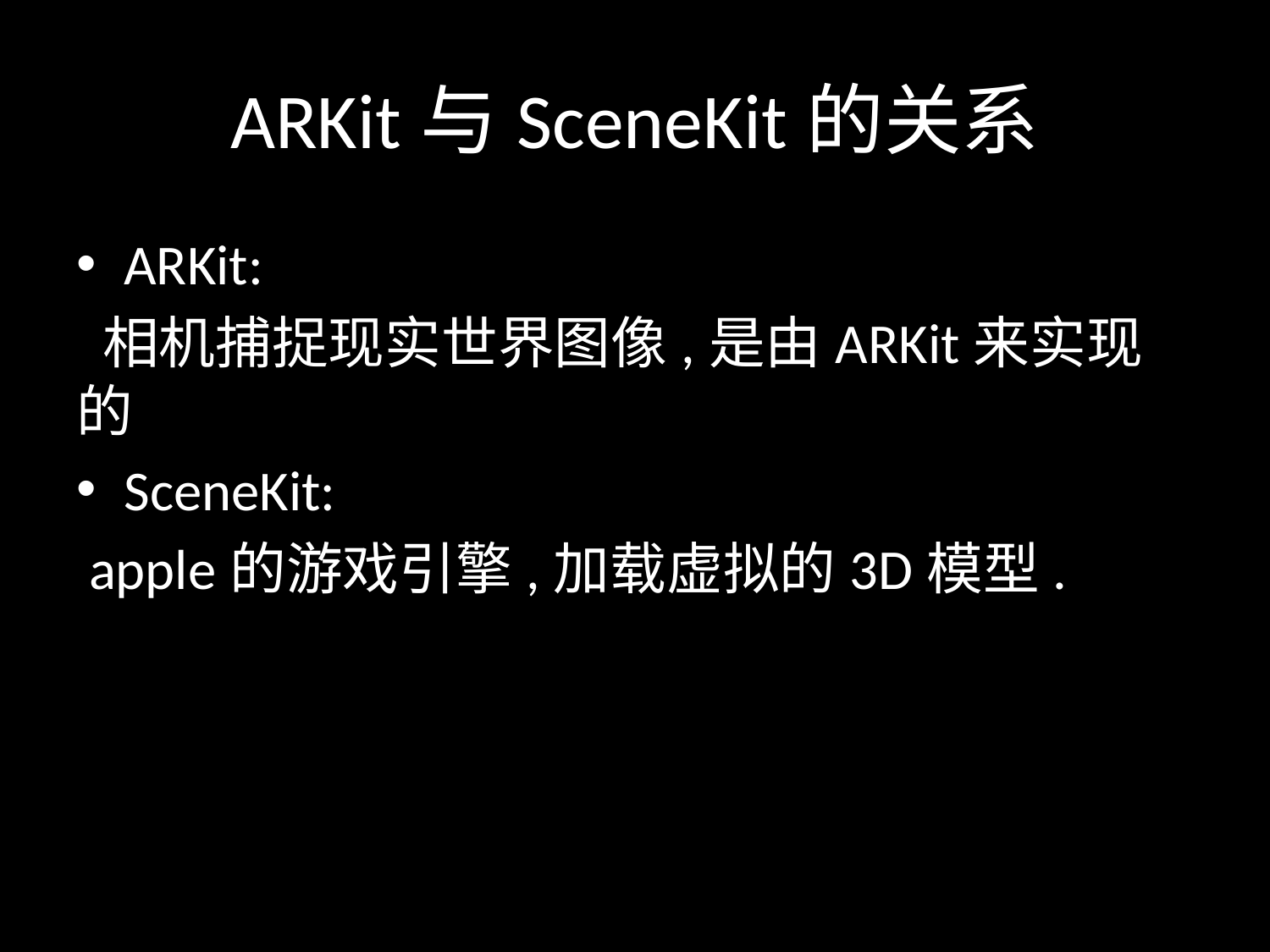

# ARKit与SceneKit的关系
ARKit:
 相机捕捉现实世界图像,是由ARKit来实现的
SceneKit:
 apple的游戏引擎,加载虚拟的3D模型.